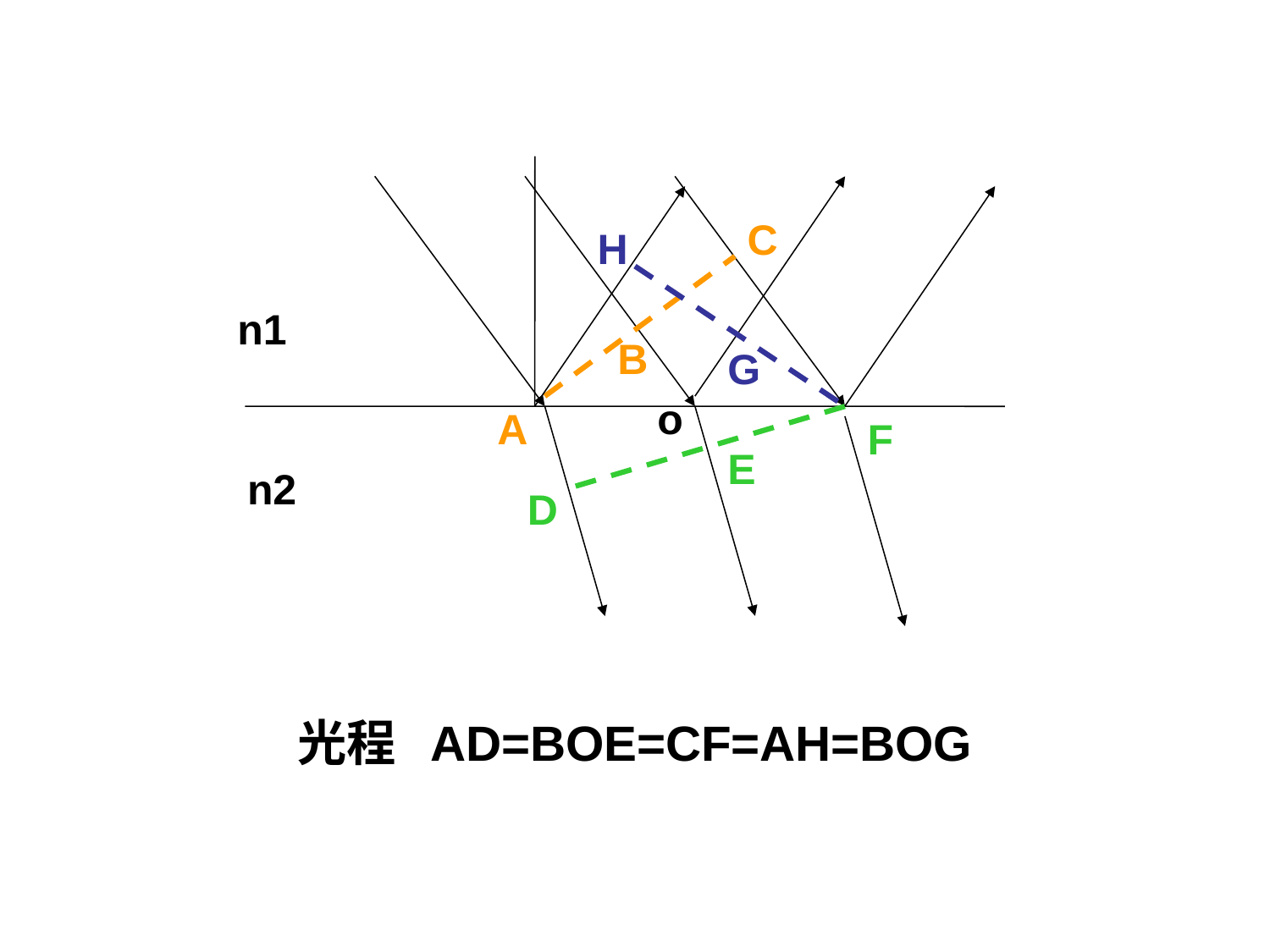

C
H

n1
B
G
o
A

F

E
n2
D
光程  AD=BOE=CF=AH=BOG